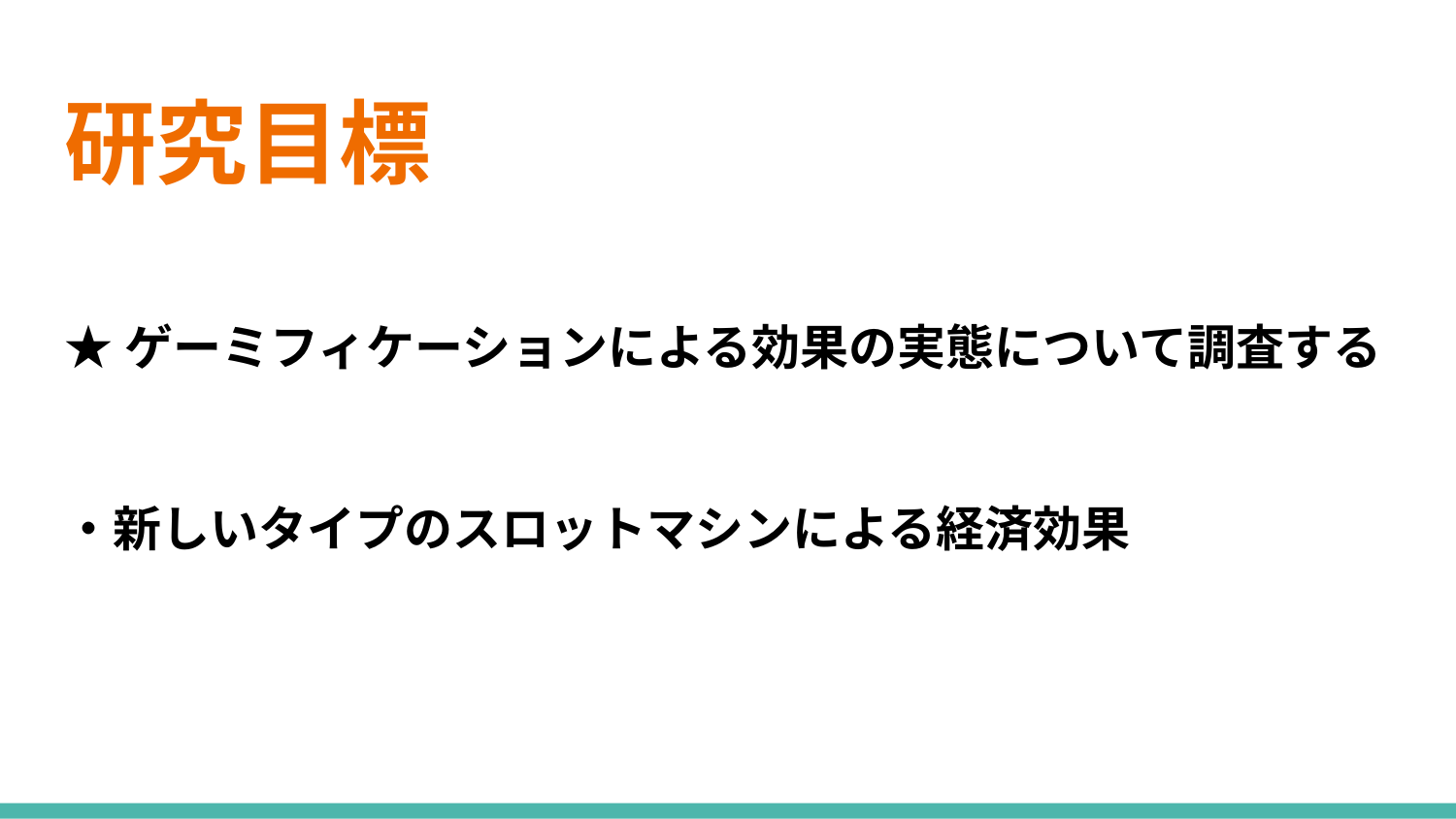

# 研究目標
★ゲーミフィケーションによる効果の実態について調査する

・新しいタイプのスロットマシンによる経済効果